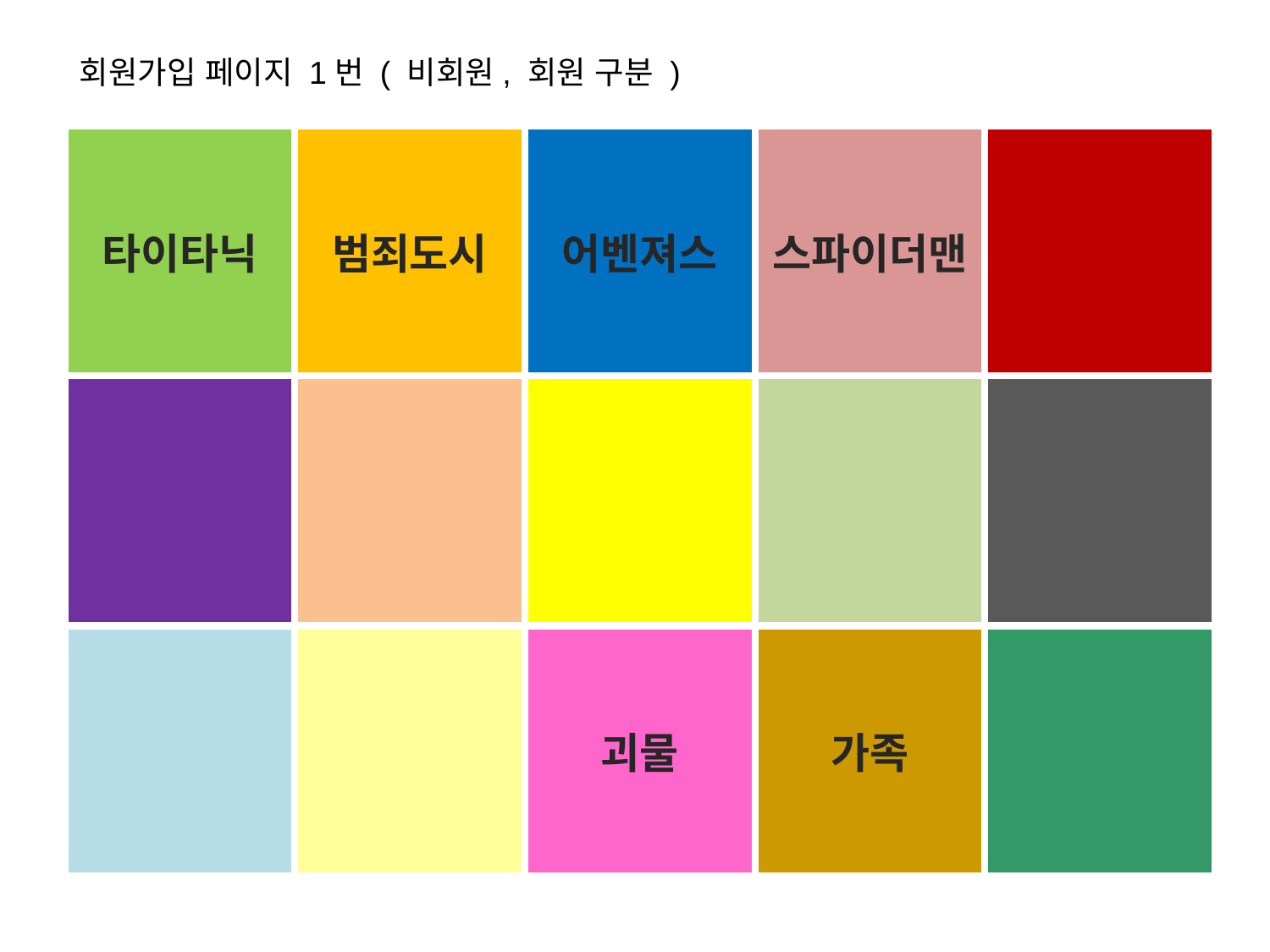

회원가입 페이지 1번 ( 비회원, 회원 구분 )
| 타이타닉 | 범죄도시 | 어벤져스 | 스파이더맨 |  |
| --- | --- | --- | --- | --- |
|  |  |  |  |  |
|  |  | 괴물 | 가족 |  |